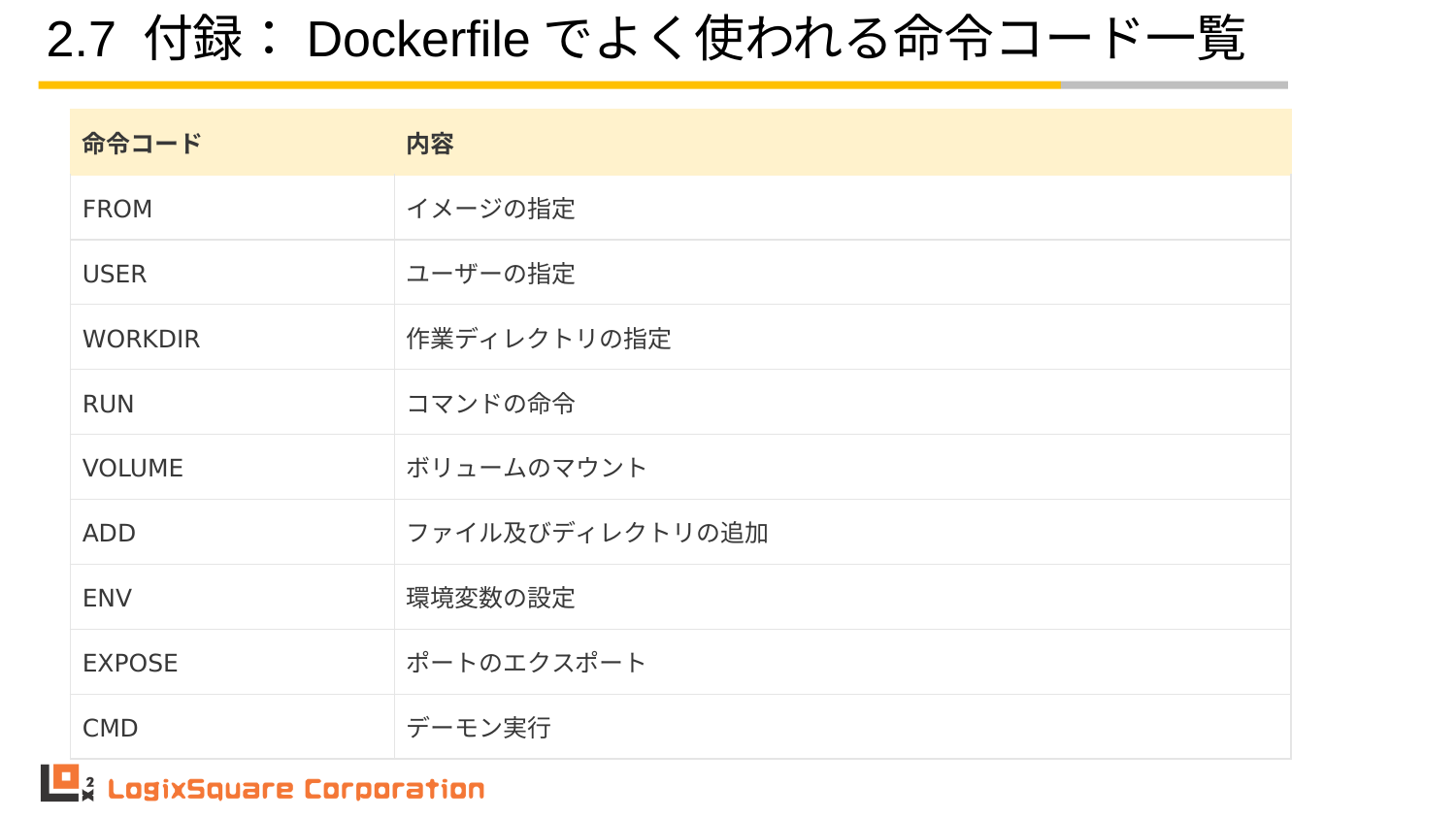

# 2.7 付録：Dockerfileでよく使われる命令コード一覧
| 命令コード | 内容 |
| --- | --- |
| FROM | イメージの指定 |
| USER | ユーザーの指定 |
| WORKDIR | 作業ディレクトリの指定 |
| RUN | コマンドの命令 |
| VOLUME | ボリュームのマウント |
| ADD | ファイル及びディレクトリの追加 |
| ENV | 環境変数の設定 |
| EXPOSE | ポートのエクスポート |
| CMD | デーモン実行 |